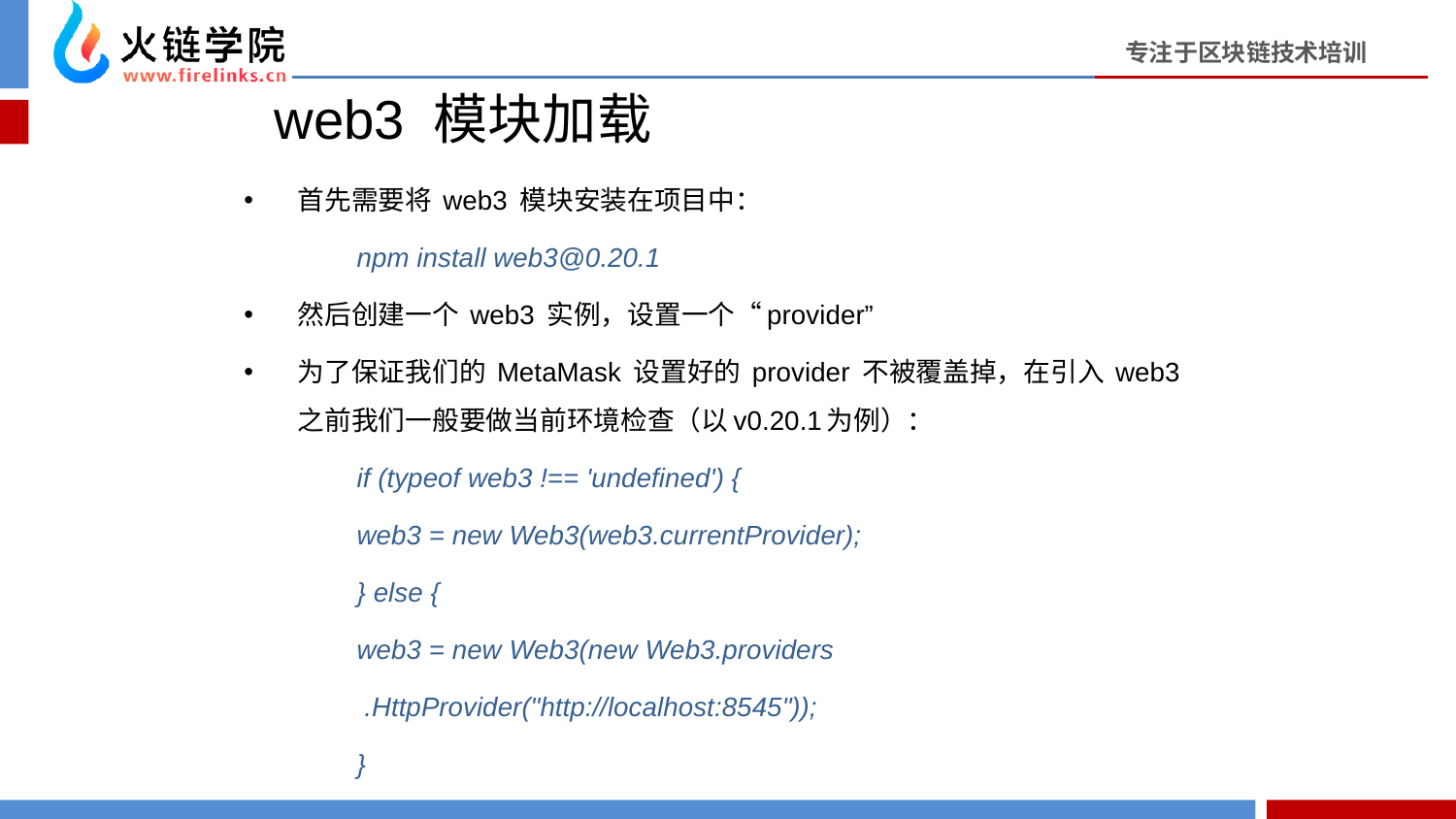

# web3 模块加载
首先需要将 web3 模块安装在项目中：
npm install web3@0.20.1
然后创建一个 web3 实例，设置一个“provider”
为了保证我们的 MetaMask 设置好的 provider 不被覆盖掉，在引入 web3 之前我们一般要做当前环境检查（以v0.20.1为例）：
if (typeof web3 !== 'undefined') {
	web3 = new Web3(web3.currentProvider);
} else {
	web3 = new Web3(new Web3.providers
			 .HttpProvider("http://localhost:8545"));
}